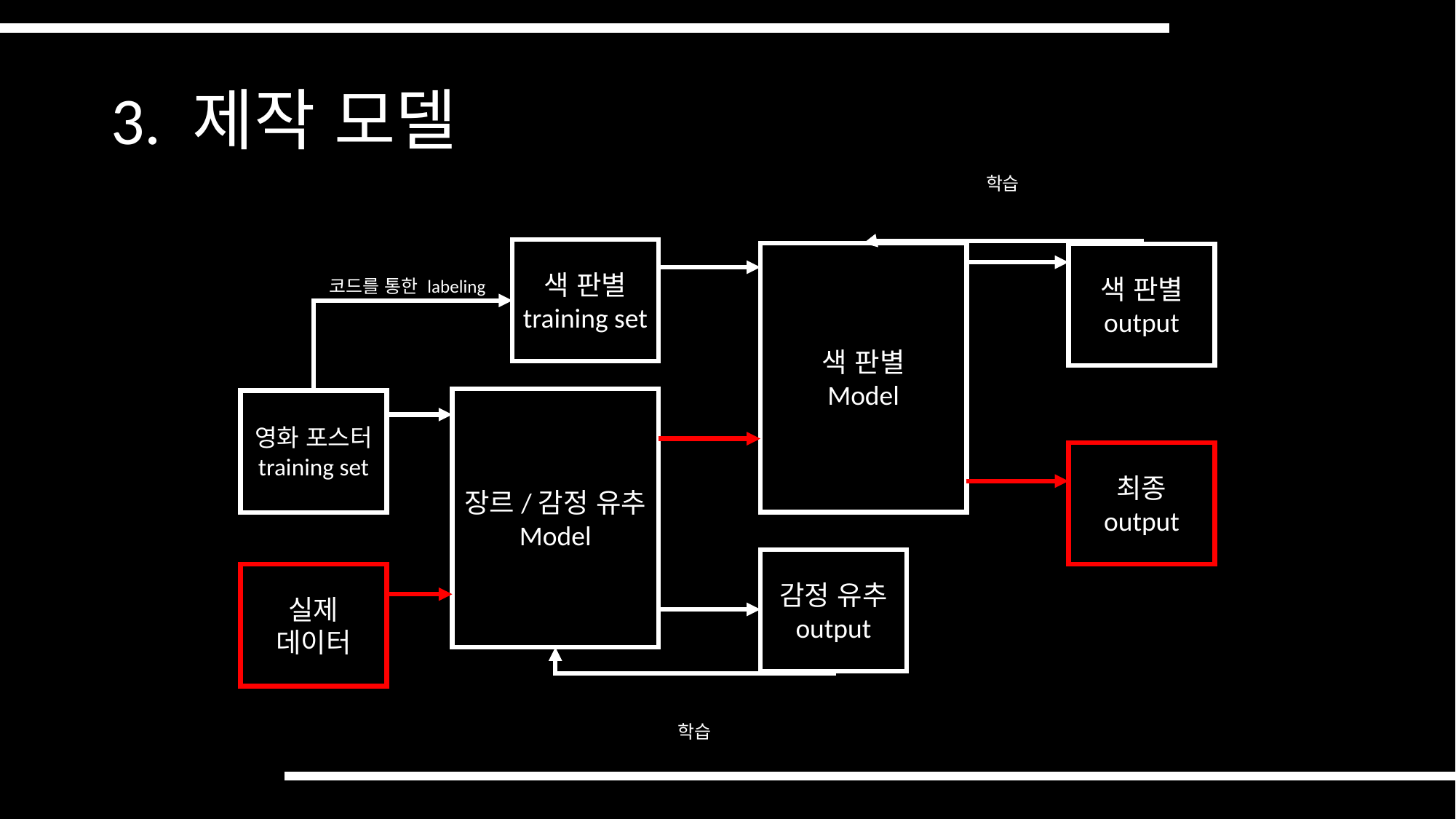

# 3. 제작 모델
학습
색 판별 training set
색 판별
Model
색 판별
output
코드를 통한 labeling
장르/감정 유추 Model
영화 포스터 training set
최종
output
감정 유추
output
실제 데이터
학습